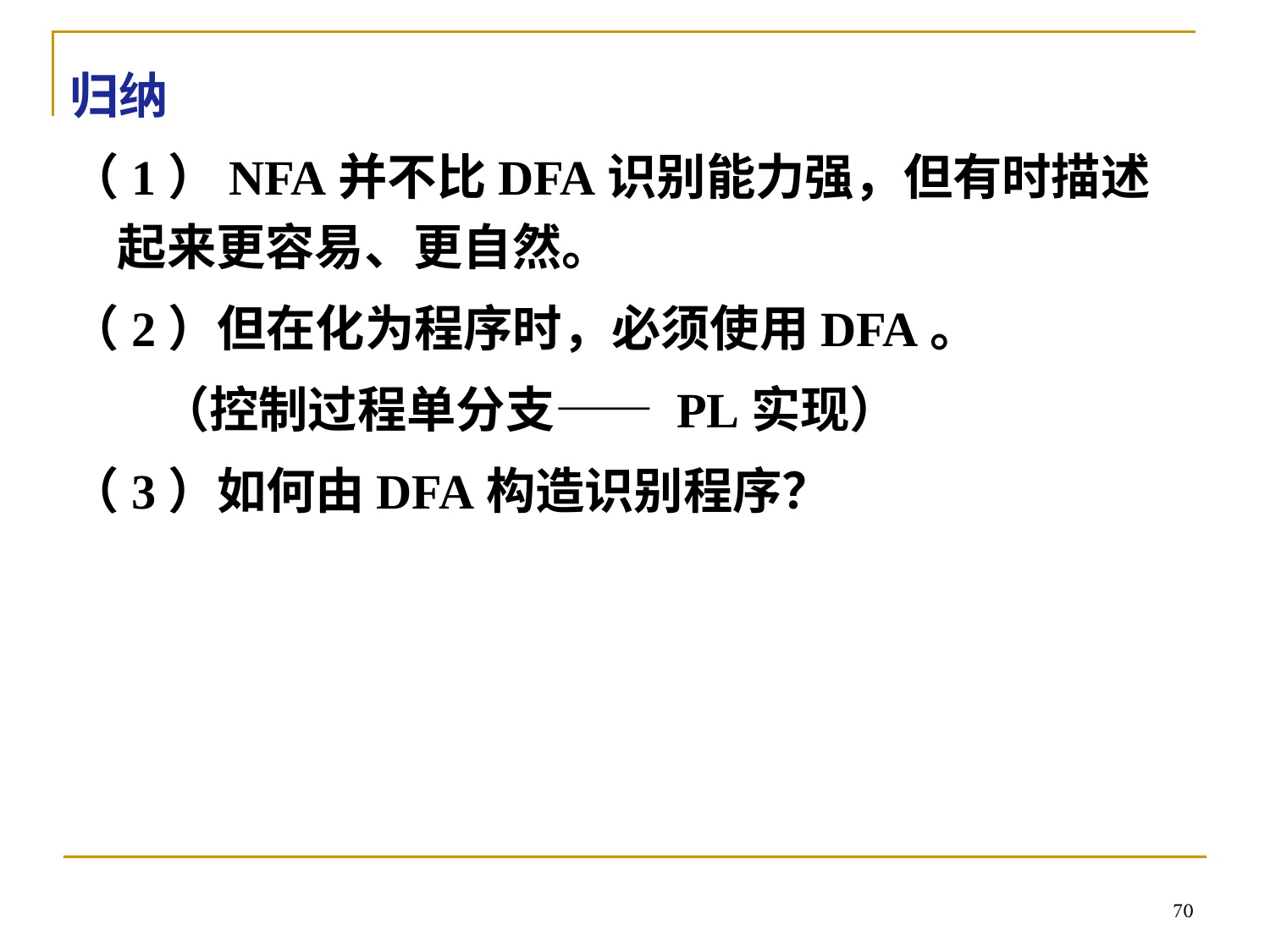

归纳
（1）NFA并不比DFA识别能力强，但有时描述起来更容易、更自然。
（2）但在化为程序时，必须使用DFA。
       （控制过程单分支—— PL实现）
（3）如何由DFA构造识别程序？

70